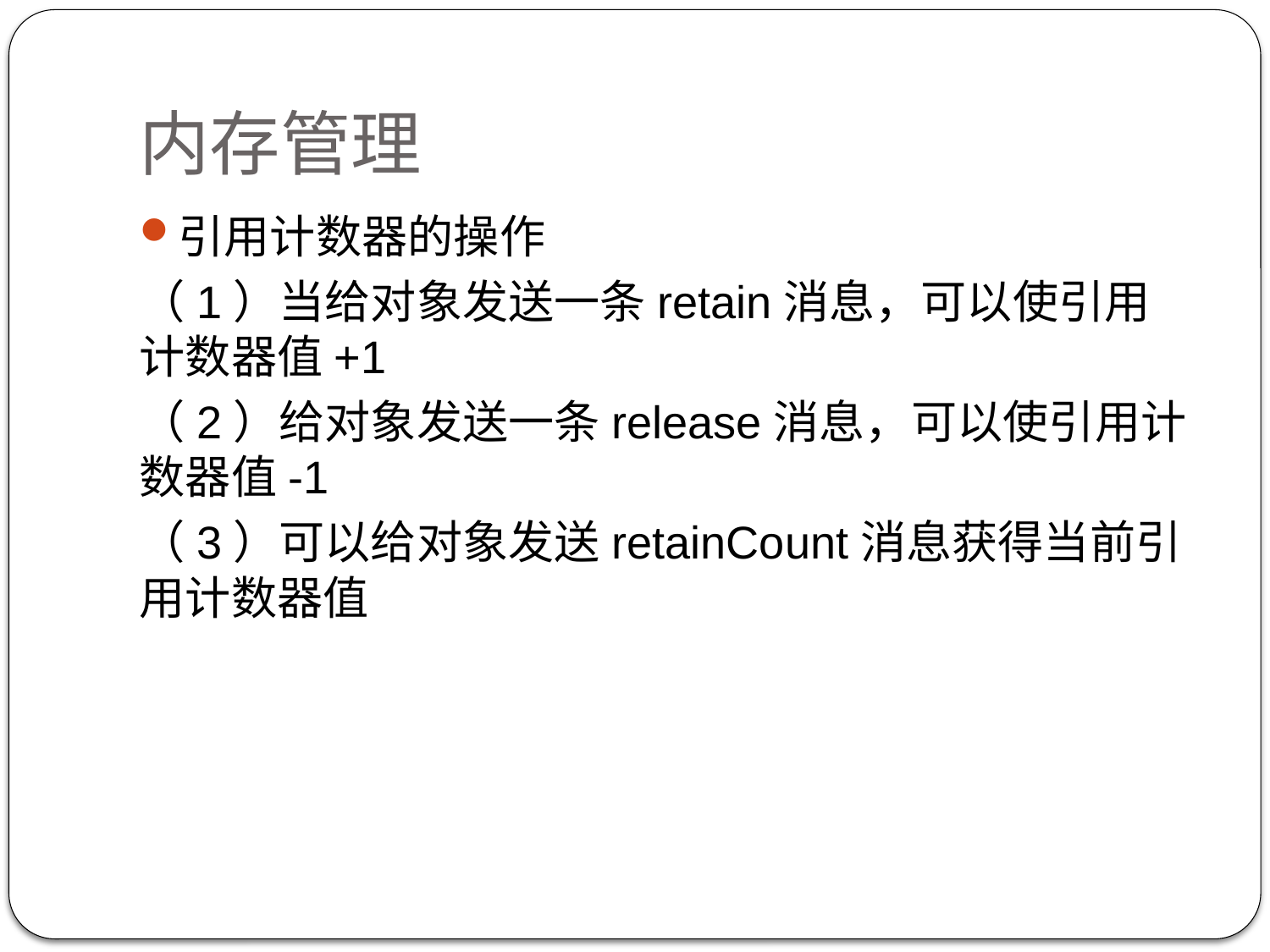

# 内存管理
引用计数器的操作
（1）当给对象发送一条retain消息，可以使引用计数器值+1
（2）给对象发送一条release消息，可以使引用计数器值-1
（3）可以给对象发送retainCount消息获得当前引用计数器值